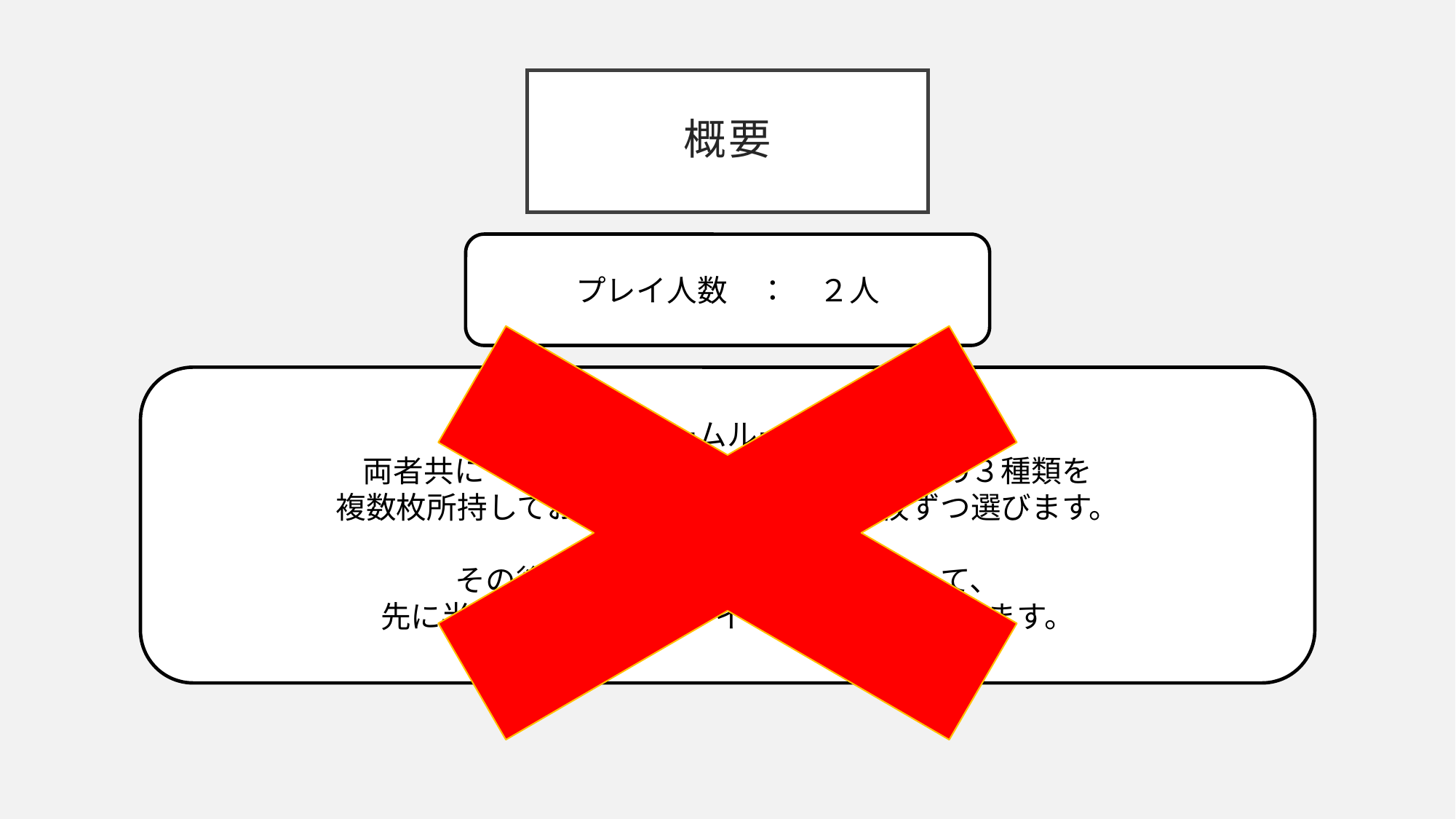

# 概要
プレイ人数　：　２人

ゲームルール
両者共に「グー」、「チョキ」、「パー」の３種類を
複数枚所持しており、両者は各勝負に１枚ずつ選びます。

その後、勝敗を決定し奇数回勝負して、
先に半数回勝利したプレイヤーの勝利となります。